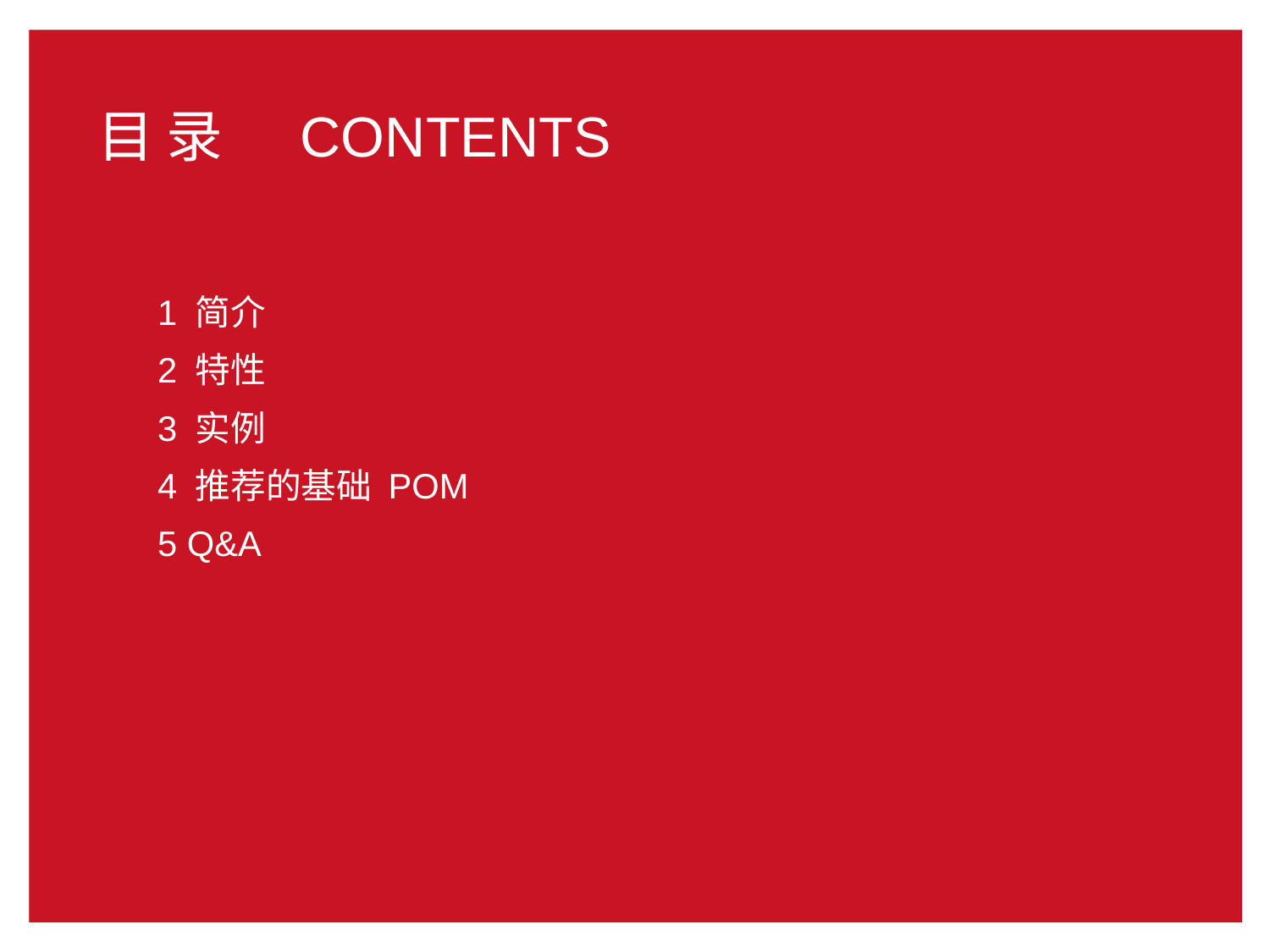

1 简介
2 特性
3 实例
4 推荐的基础 POM
5 Q&A